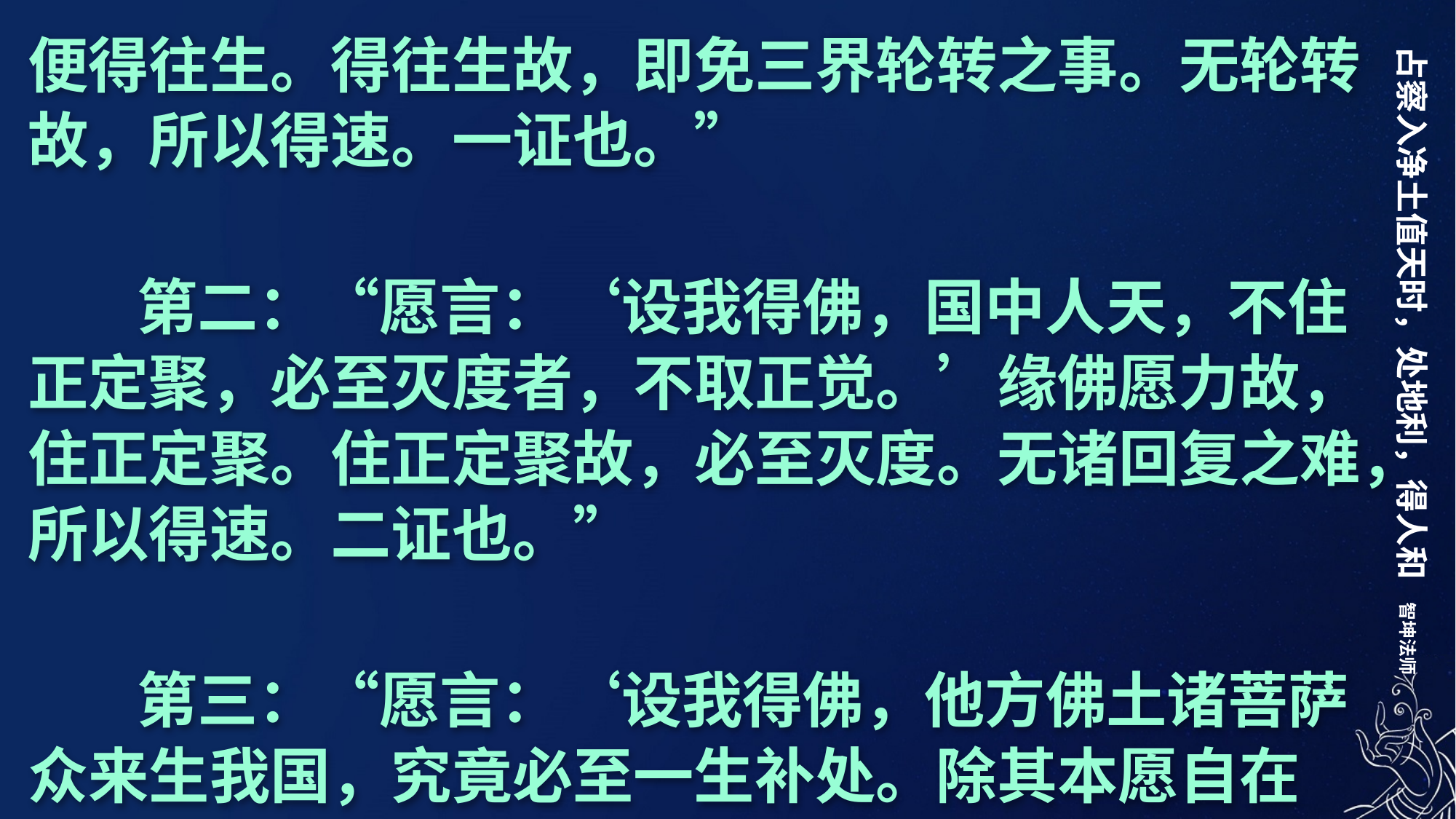

便得往生。得往生故，即免三界轮转之事。无轮转故，所以得速。一证也。”

	第二：“愿言：‘设我得佛，国中人天，不住正定聚，必至灭度者，不取正觉。’缘佛愿力故，住正定聚。住正定聚故，必至灭度。无诸回复之难，所以得速。二证也。”

	第三：“愿言：‘设我得佛，他方佛土诸菩萨众来生我国，究竟必至一生补处。除其本愿自在